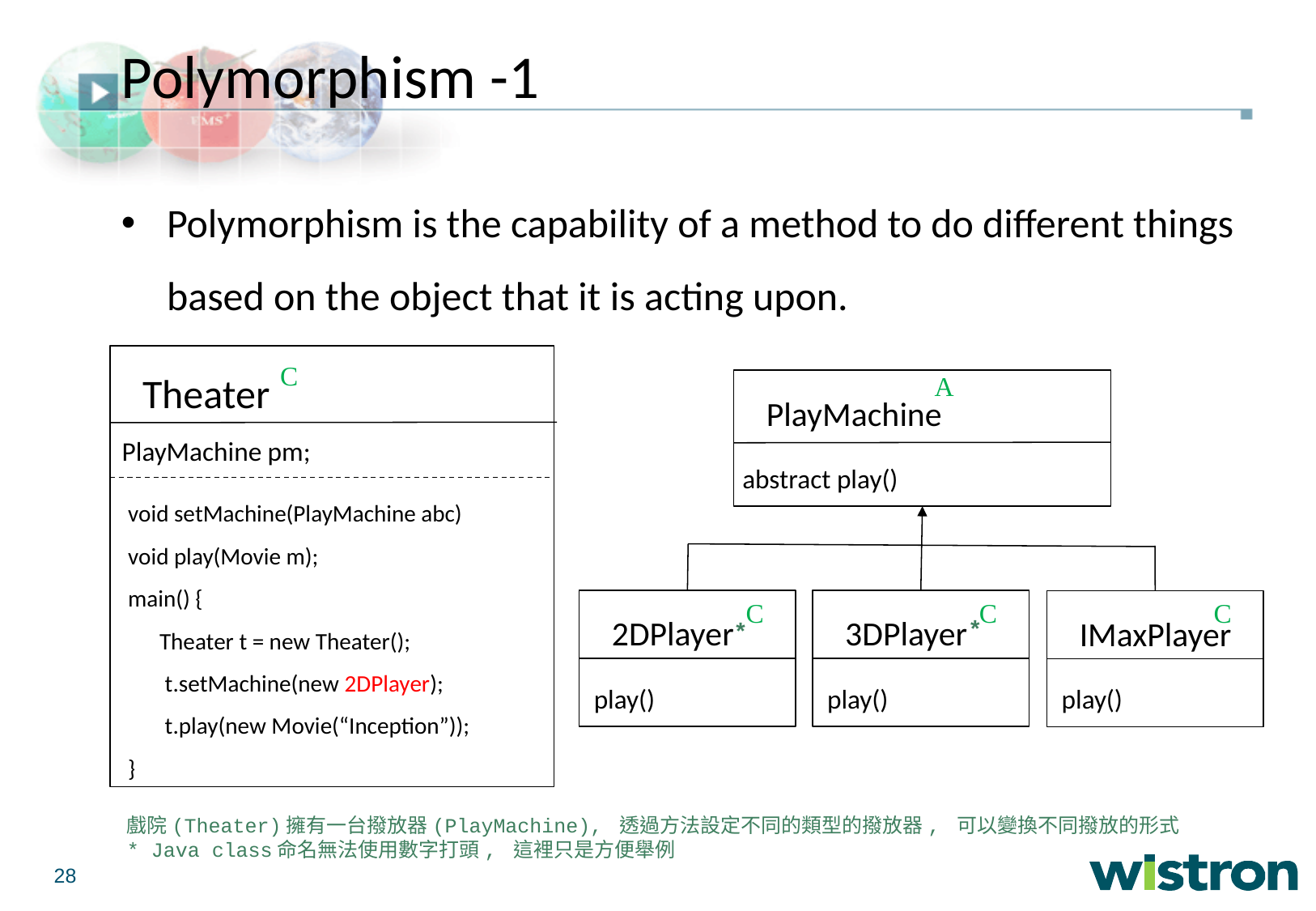

Polymorphism -1
Polymorphism is the capability of a method to do different things based on the object that it is acting upon.

C
Theater
A

PlayMachine
PlayMachine pm;
abstract play()
void setMachine(PlayMachine abc)
void play(Movie m);
main() {
      Theater t = new Theater();
       t.setMachine(new 2DPlayer);
       t.play(new Movie(“Inception”));
}
C
C

C

2DPlayer
3DPlayer
IMaxPlayer
 play()
 play()
 play()
*
*
戲院(Theater)擁有一台撥放器(PlayMachine), 透過方法設定不同的類型的撥放器, 可以變換不同撥放的形式
* Java class命名無法使用數字打頭, 這裡只是方便舉例